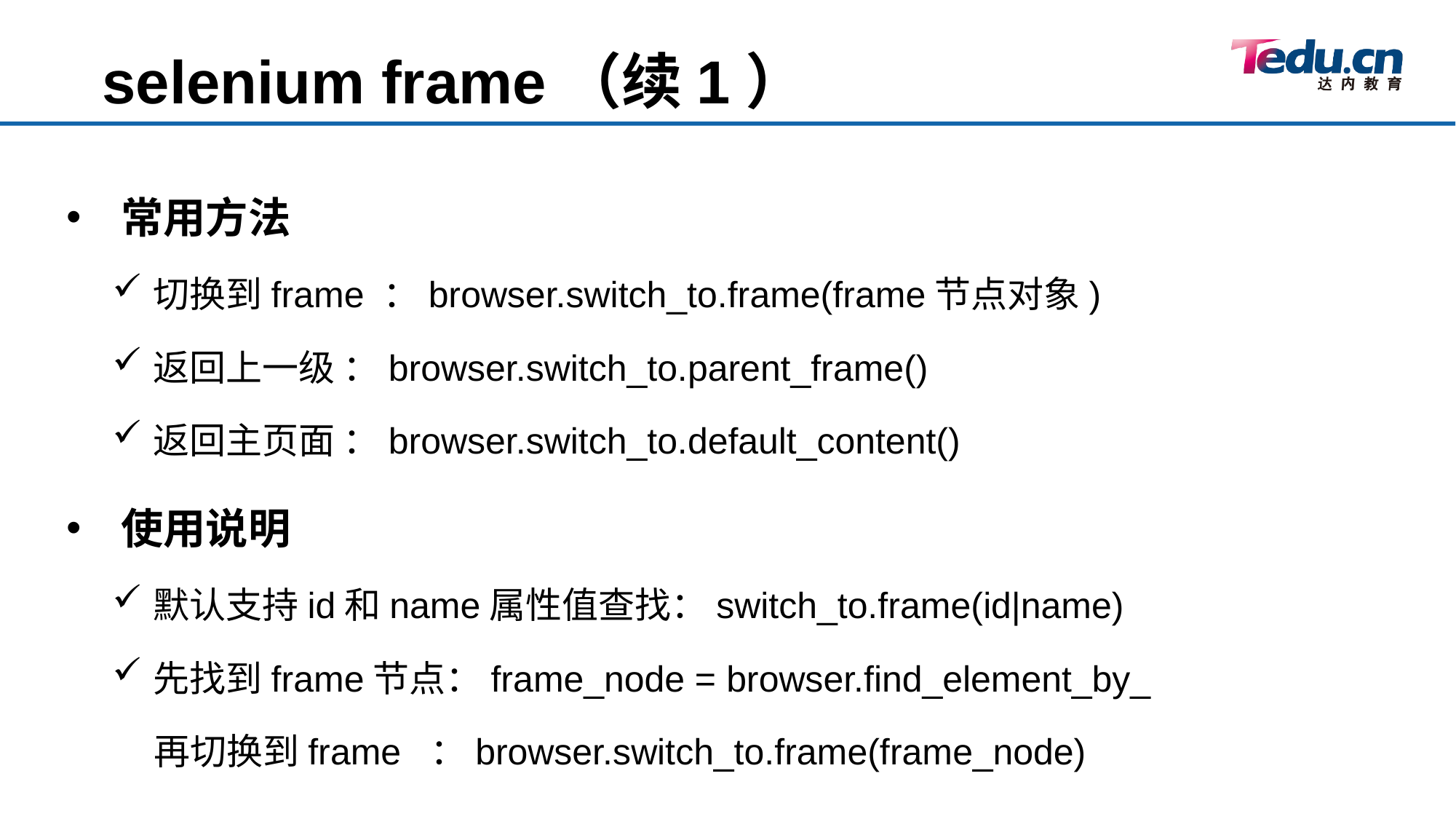

selenium frame（续1）
常用方法
切换到frame ：browser.switch_to.frame(frame节点对象)
返回上一级 ：browser.switch_to.parent_frame()
返回主页面 ：browser.switch_to.default_content()
使用说明
默认支持id和name属性值查找：switch_to.frame(id|name)
先找到frame节点：frame_node = browser.find_element_by_
    再切换到frame  ：browser.switch_to.frame(frame_node)